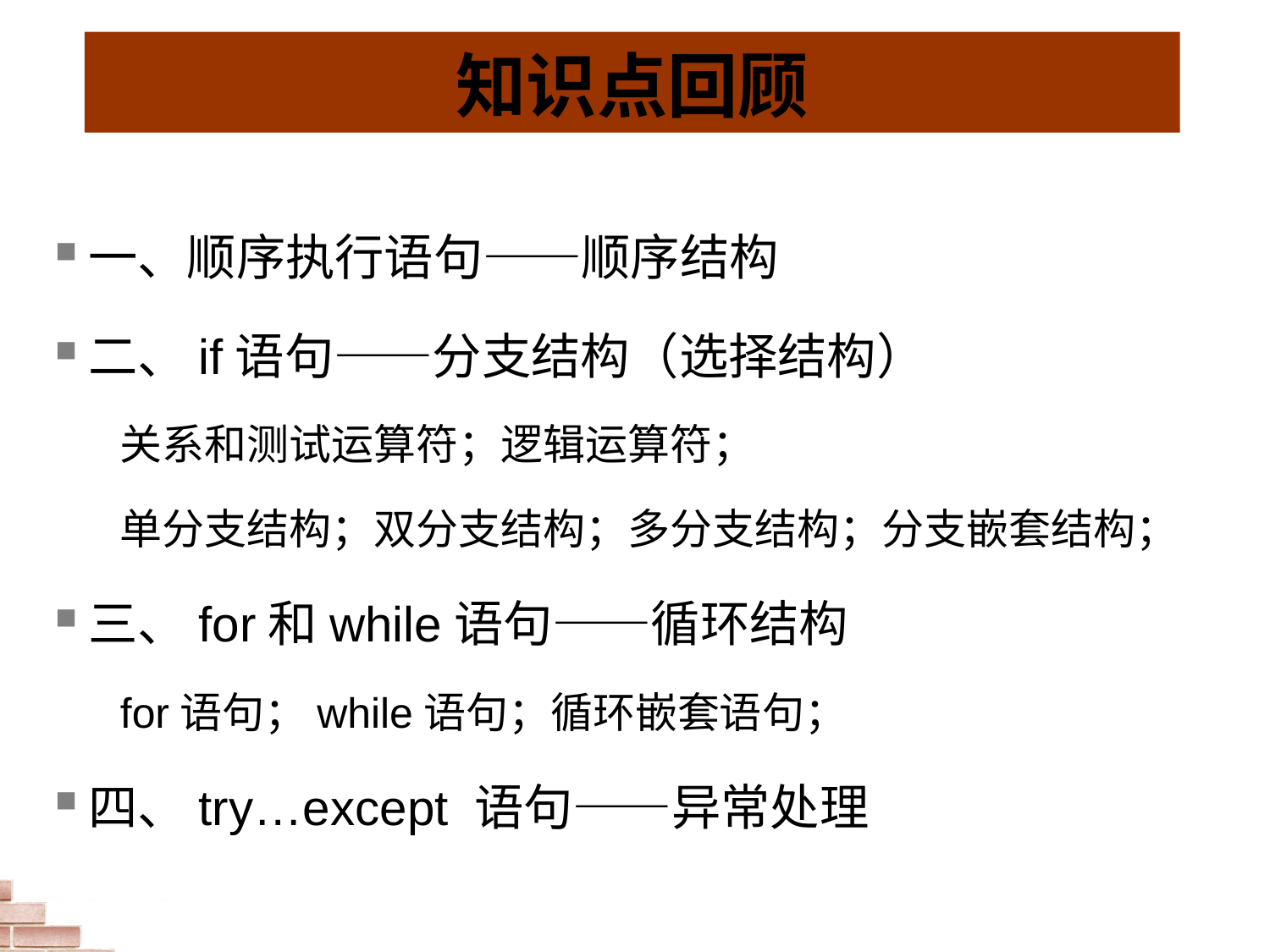

# 知识点回顾
一、顺序执行语句——顺序结构
二、if语句——分支结构（选择结构）
关系和测试运算符；逻辑运算符；
单分支结构；双分支结构；多分支结构；分支嵌套结构；
三、for和while语句——循环结构
for语句；while语句；循环嵌套语句；
四、try…except 语句——异常处理